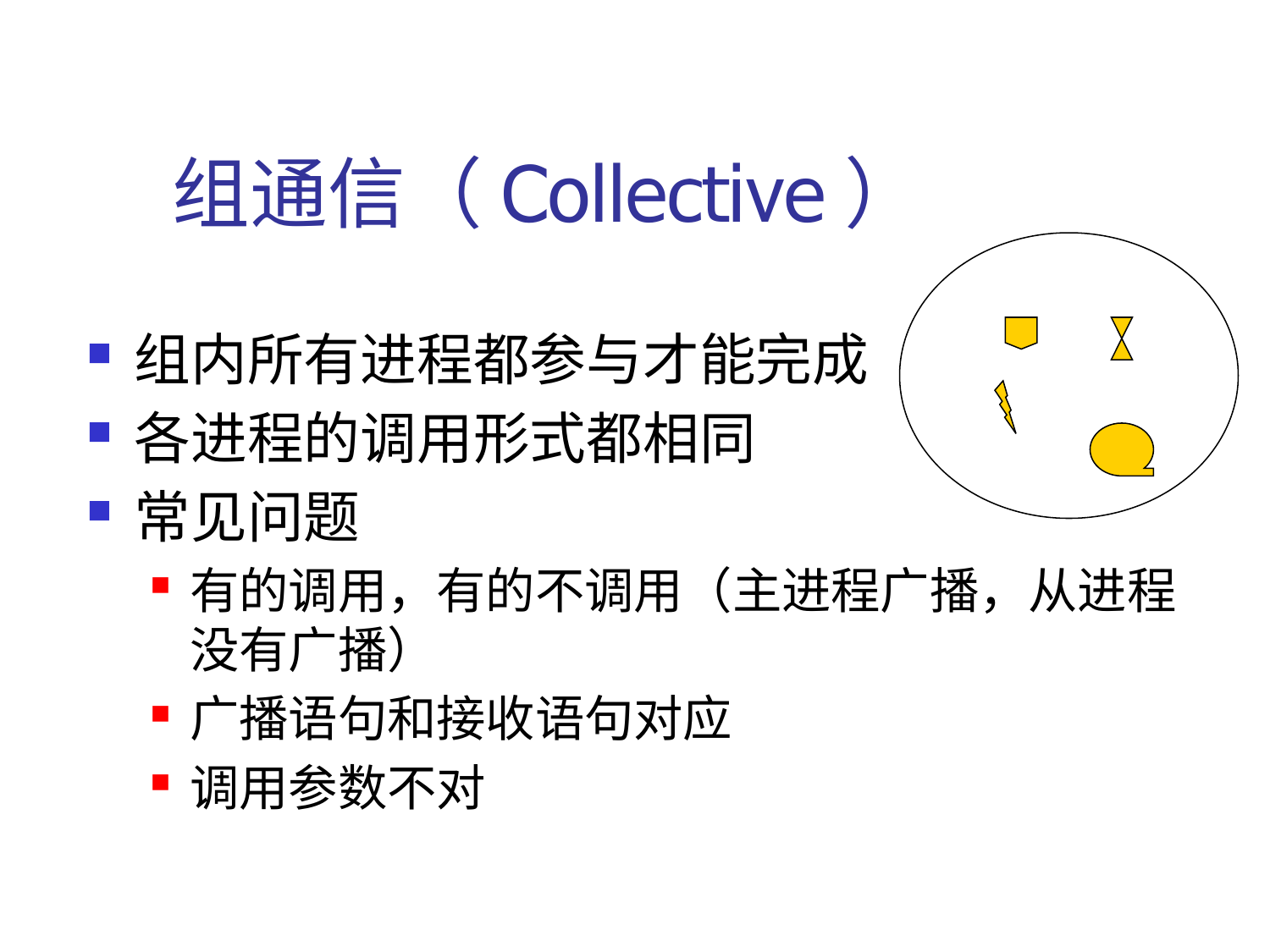

# 组通信（Collective）

组内所有进程都参与才能完成
各进程的调用形式都相同
常见问题
有的调用，有的不调用（主进程广播，从进程没有广播）
广播语句和接收语句对应
调用参数不对